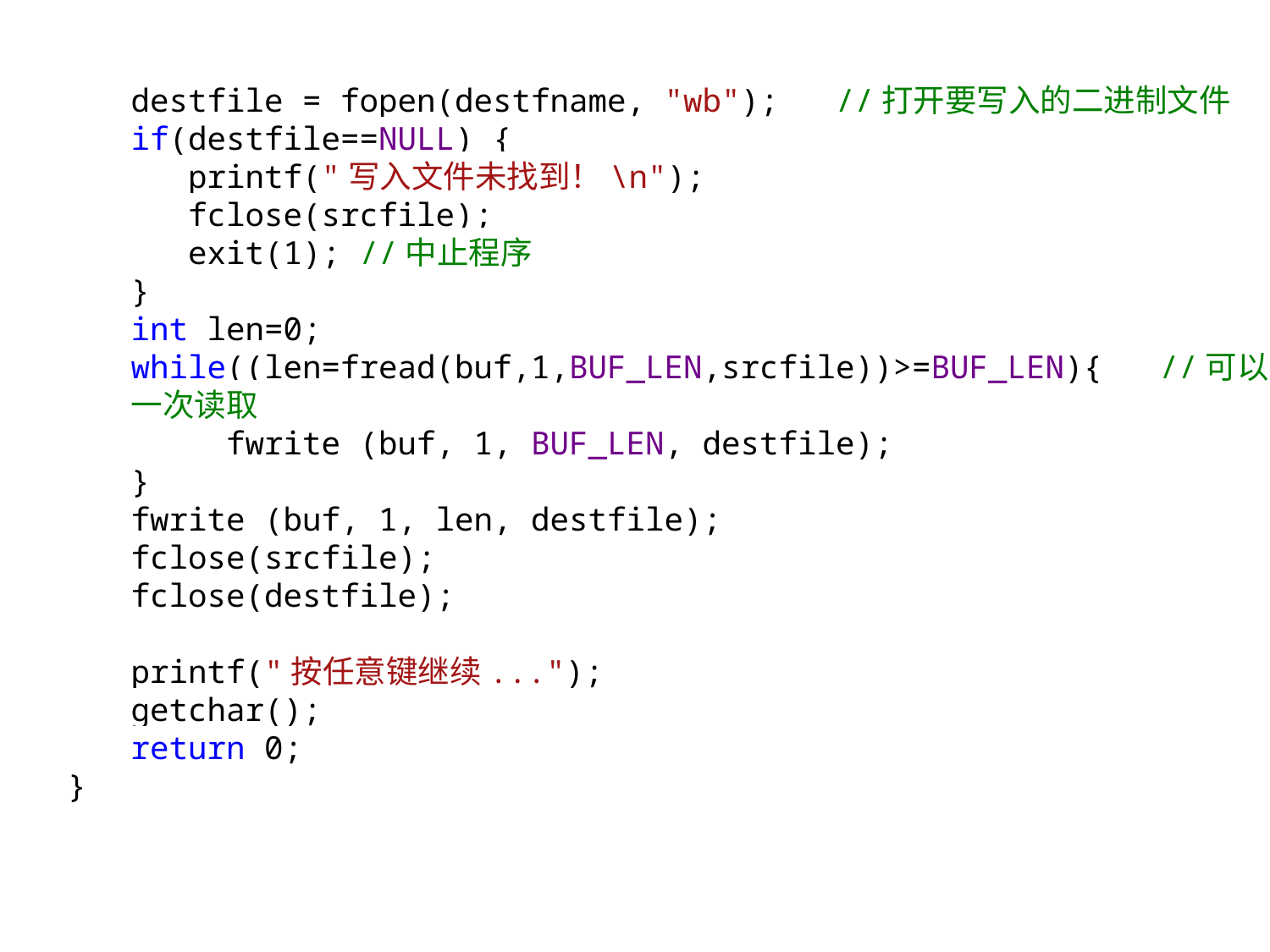

destfile = fopen(destfname, "wb");   //打开要写入的二进制文件
if(destfile==NULL) {
   printf("写入文件未找到！\n");
   fclose(srcfile);
   exit(1); //中止程序
}
int len=0;
while((len=fread(buf,1,BUF_LEN,srcfile))>=BUF_LEN){   //可以一次读取
     fwrite (buf, 1, BUF_LEN, destfile);
}
fwrite (buf, 1, len, destfile);
fclose(srcfile);
fclose(destfile);

printf("按任意键继续...");
getchar();
return 0;
}